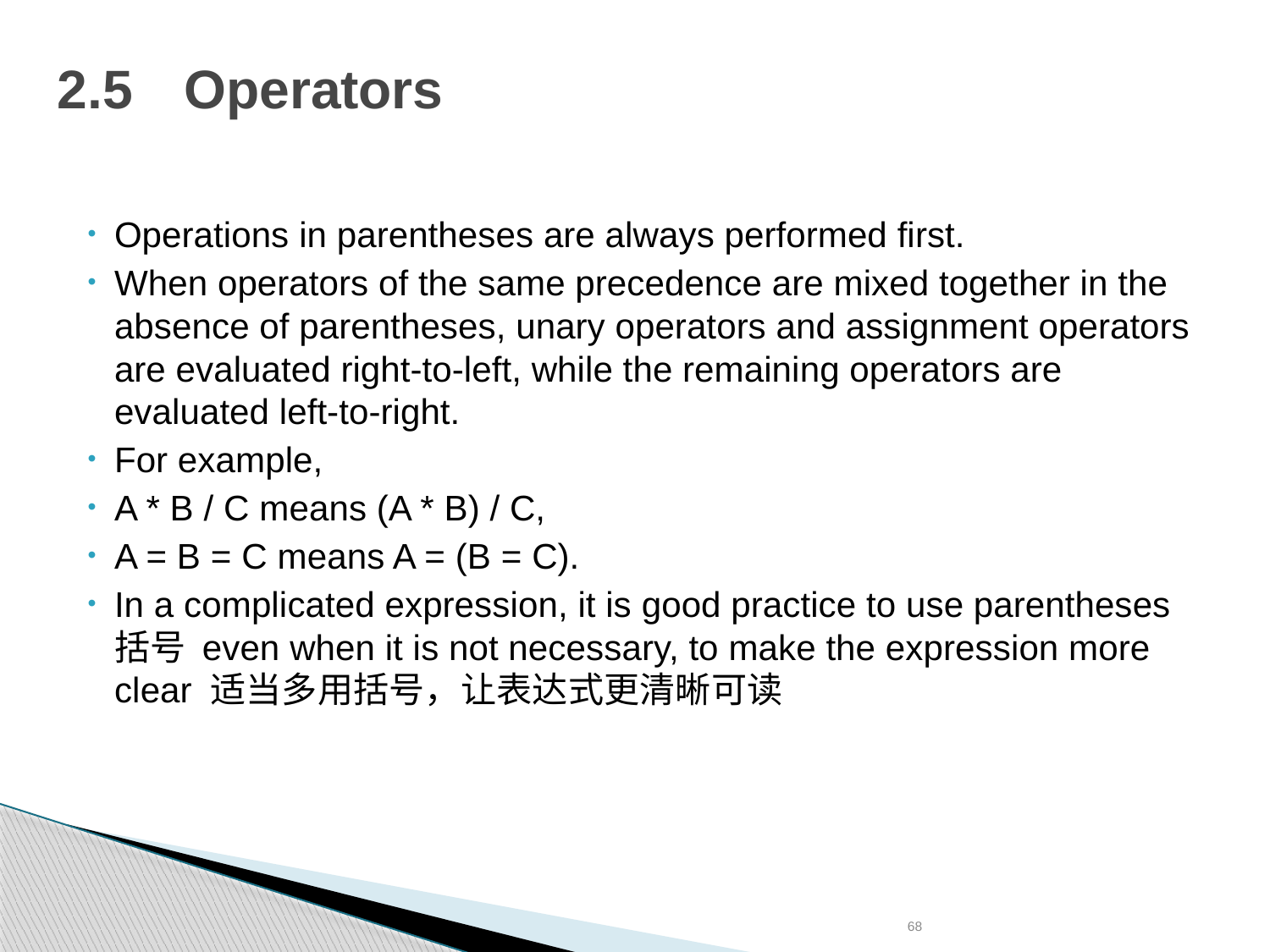

# 2.5	Operators
Operations in parentheses are always performed first.
When operators of the same precedence are mixed together in the absence of parentheses, unary operators and assignment operators are evaluated right-to-left, while the remaining operators are evaluated left-to-right.
For example,
A * B / C means (A * B) / C,
A = B = C means A = (B = C).
In a complicated expression, it is good practice to use parentheses 括号 even when it is not necessary, to make the expression more clear 适当多用括号，让表达式更清晰可读

68